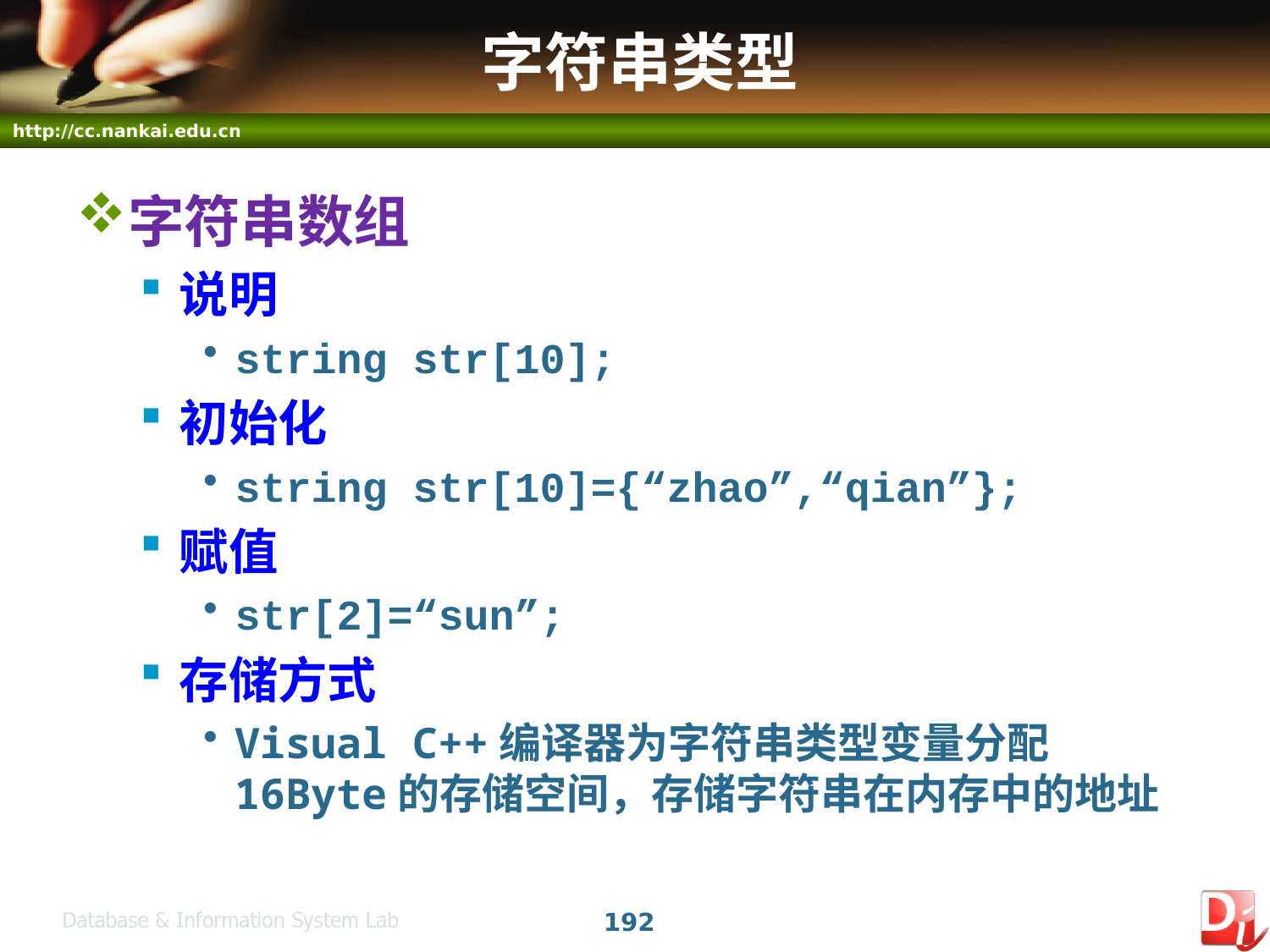

# 字符串类型
字符串数组
说明
string str[10];
初始化
string str[10]={“zhao”,“qian”};
赋值
str[2]=“sun”;
存储方式
Visual C++编译器为字符串类型变量分配16Byte的存储空间，存储字符串在内存中的地址
192
Database & Information System Lab